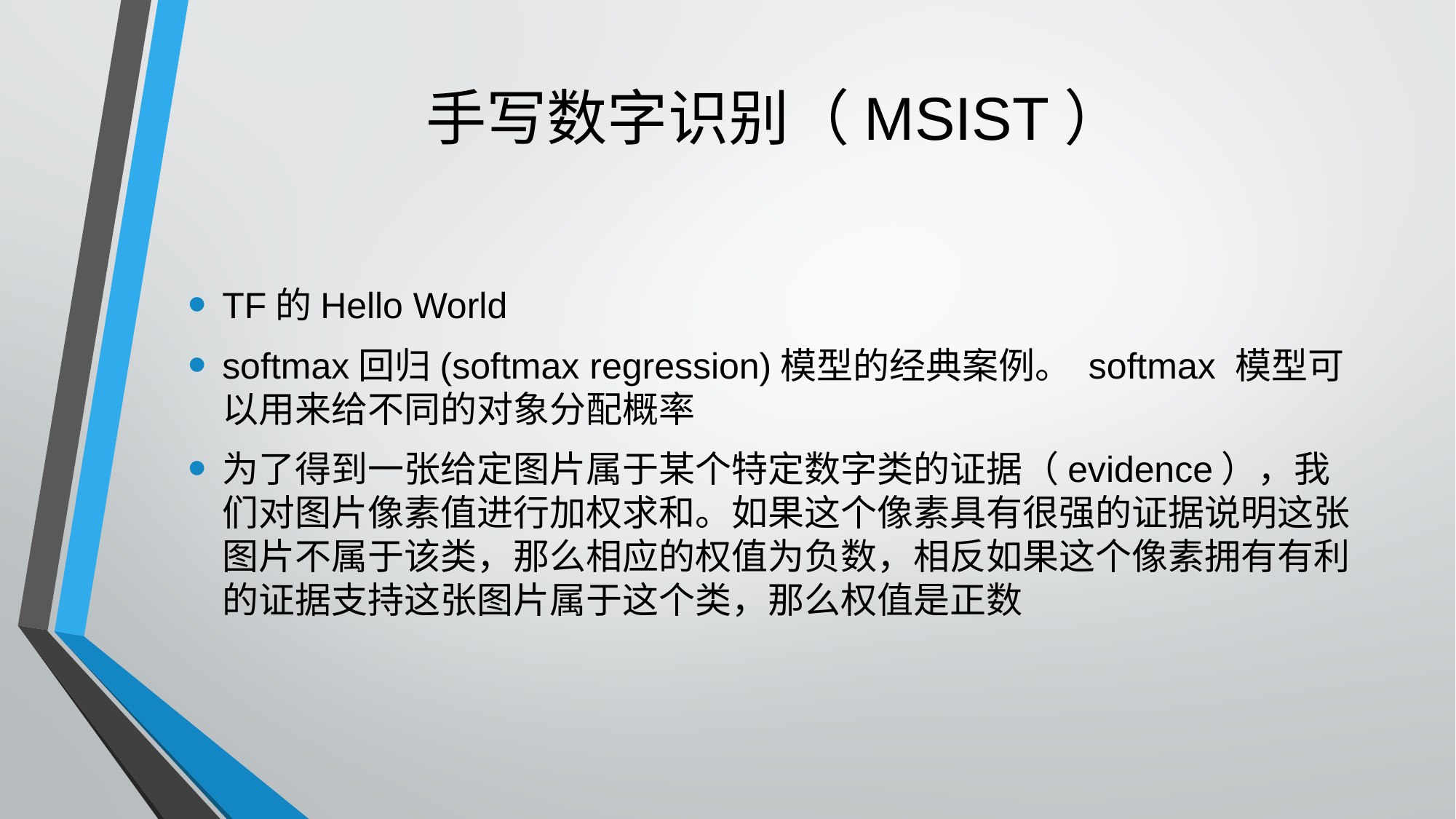

# 手写数字识别（MSIST）
TF的Hello World
softmax回归(softmax regression)模型的经典案例。 softmax 模型可以用来给不同的对象分配概率
为了得到一张给定图片属于某个特定数字类的证据（evidence），我们对图片像素值进行加权求和。如果这个像素具有很强的证据说明这张图片不属于该类，那么相应的权值为负数，相反如果这个像素拥有有利的证据支持这张图片属于这个类，那么权值是正数